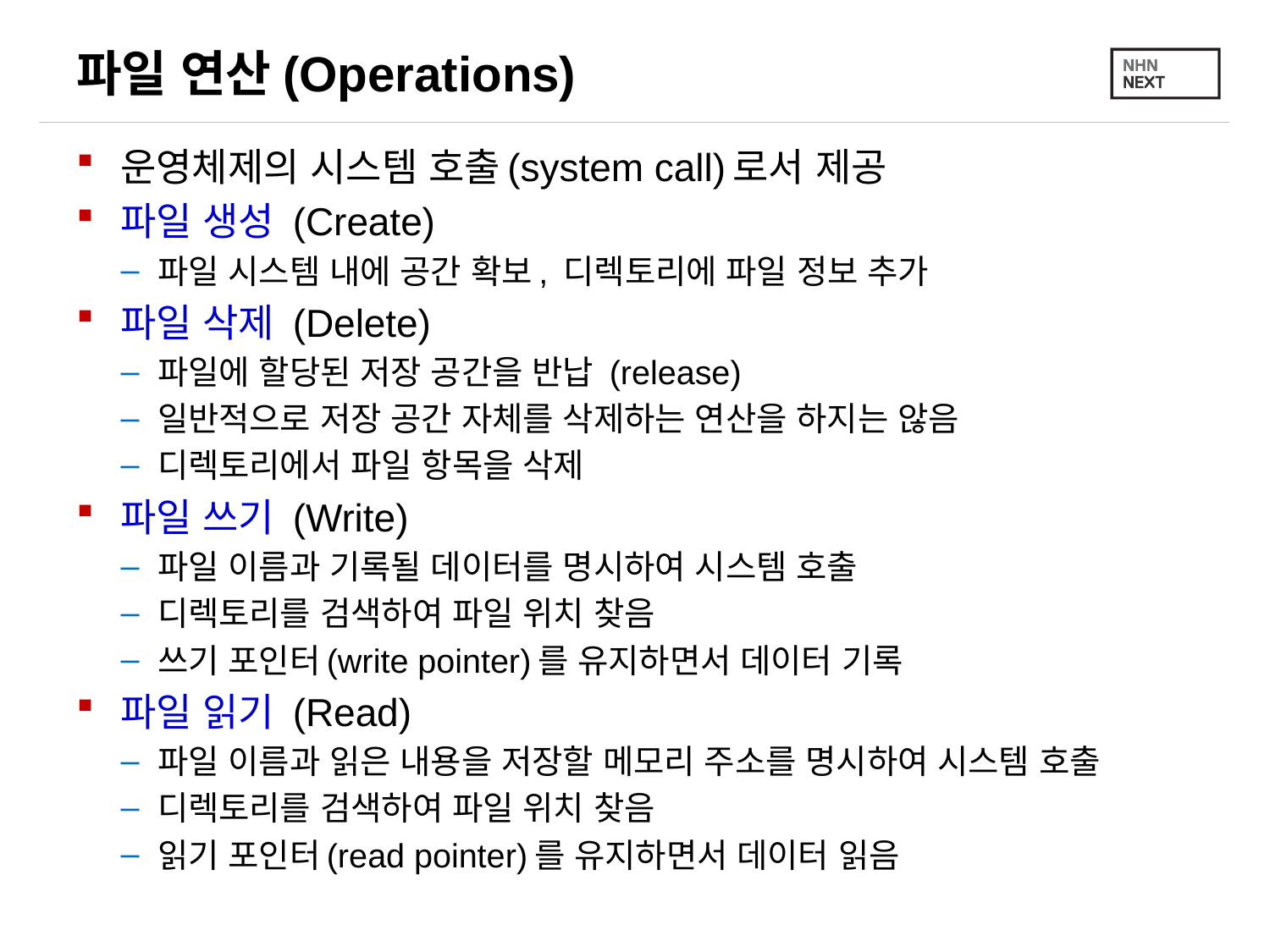

# 파일 연산(Operations)
운영체제의 시스템 호출(system call)로서 제공
파일 생성 (Create)
파일 시스템 내에 공간 확보, 디렉토리에 파일 정보 추가
파일 삭제 (Delete)
파일에 할당된 저장 공간을 반납 (release)
일반적으로 저장 공간 자체를 삭제하는 연산을 하지는 않음
디렉토리에서 파일 항목을 삭제
파일 쓰기 (Write)
파일 이름과 기록될 데이터를 명시하여 시스템 호출
디렉토리를 검색하여 파일 위치 찾음
쓰기 포인터(write pointer)를 유지하면서 데이터 기록
파일 읽기 (Read)
파일 이름과 읽은 내용을 저장할 메모리 주소를 명시하여 시스템 호출
디렉토리를 검색하여 파일 위치 찾음
읽기 포인터(read pointer)를 유지하면서 데이터 읽음